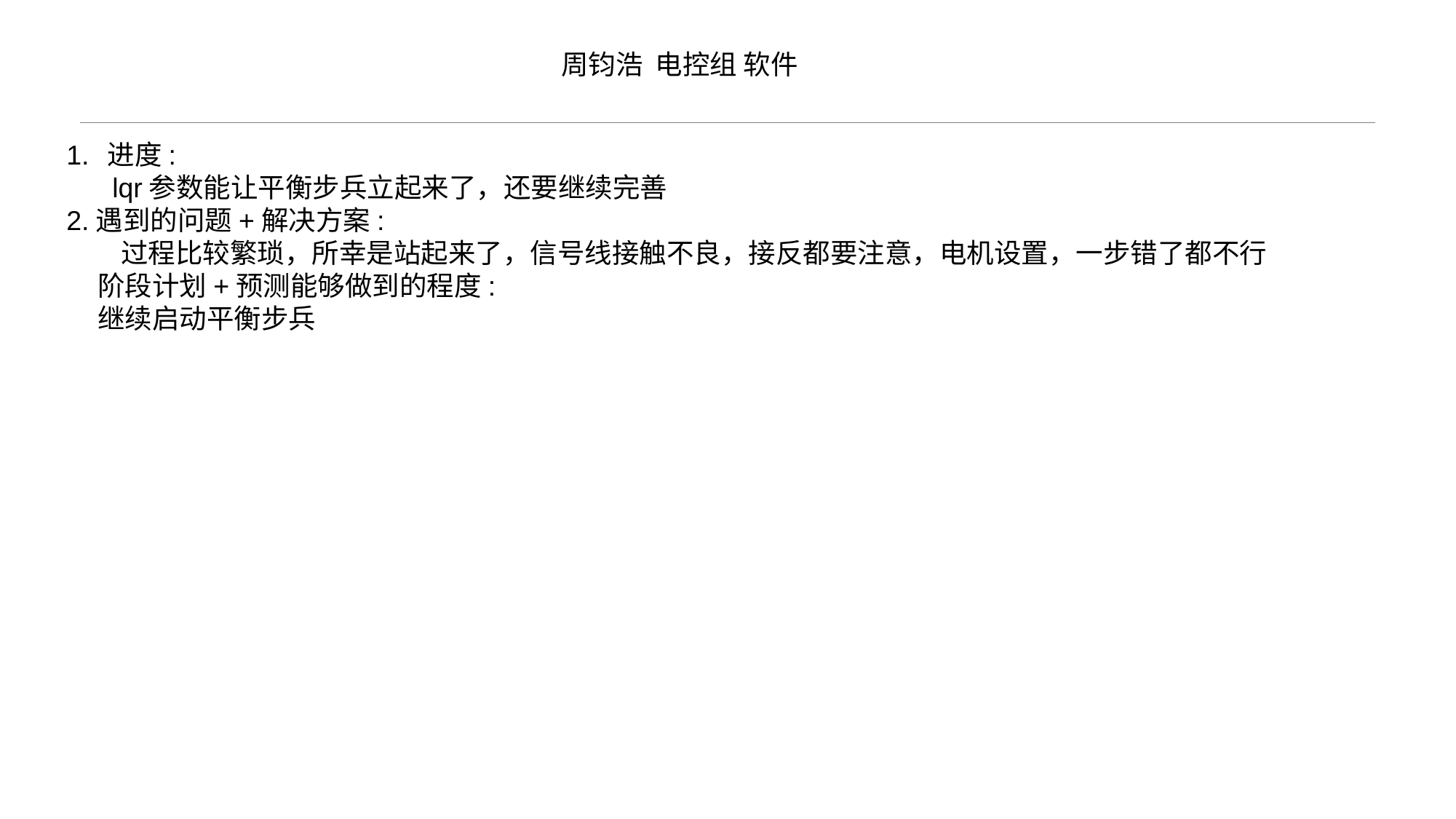

周钧浩  电控组 软件
进度:
      lqr参数能让平衡步兵立起来了，还要继续完善
2.遇到的问题+解决方案:
过程比较繁琐，所幸是站起来了，信号线接触不良，接反都要注意，电机设置，一步错了都不行
    阶段计划+预测能够做到的程度:
    继续启动平衡步兵